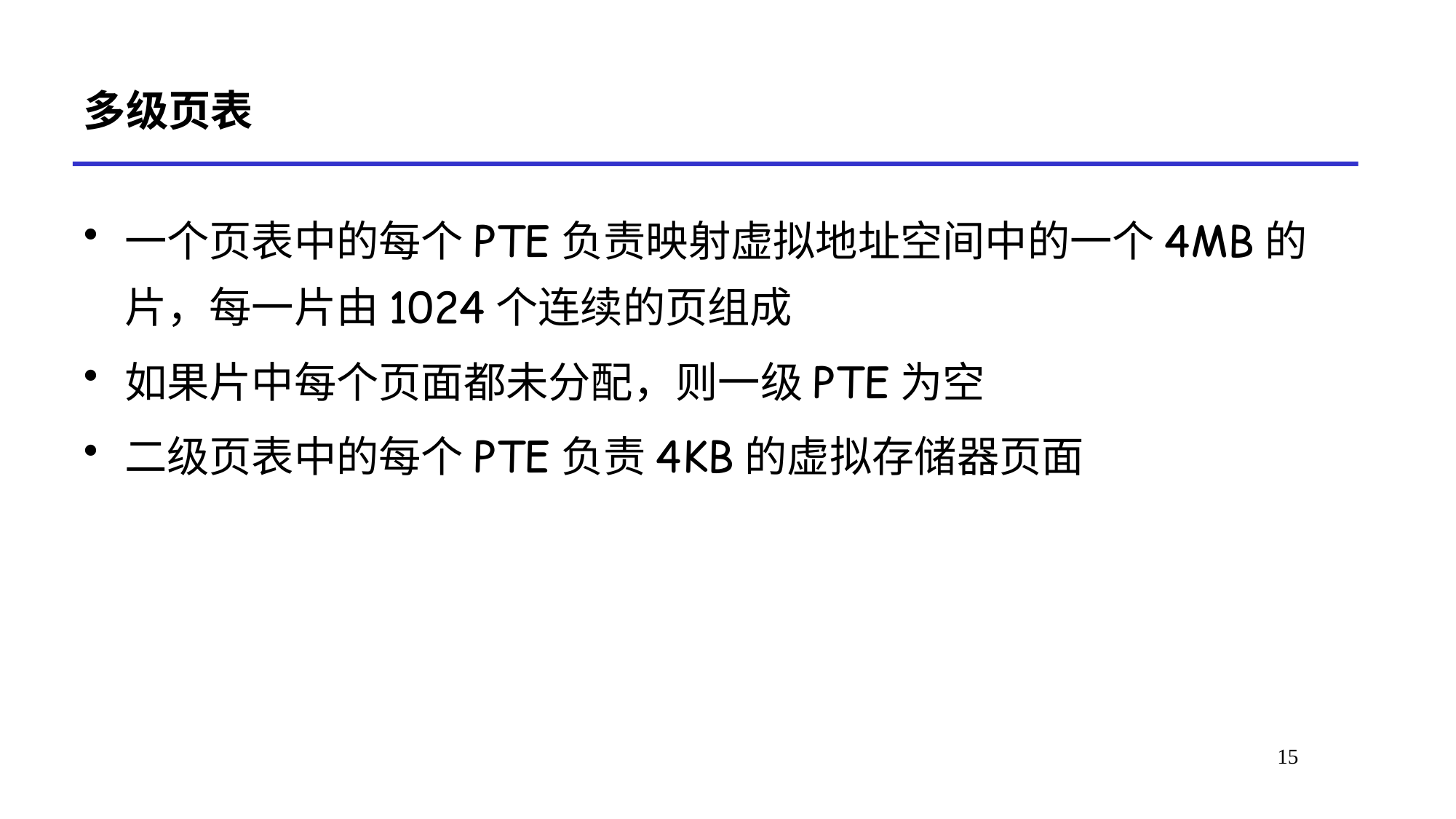

# 多级页表
一个页表中的每个PTE负责映射虚拟地址空间中的一个4MB的片，每一片由1024个连续的页组成
如果片中每个页面都未分配，则一级PTE为空
二级页表中的每个PTE负责4KB的虚拟存储器页面
15